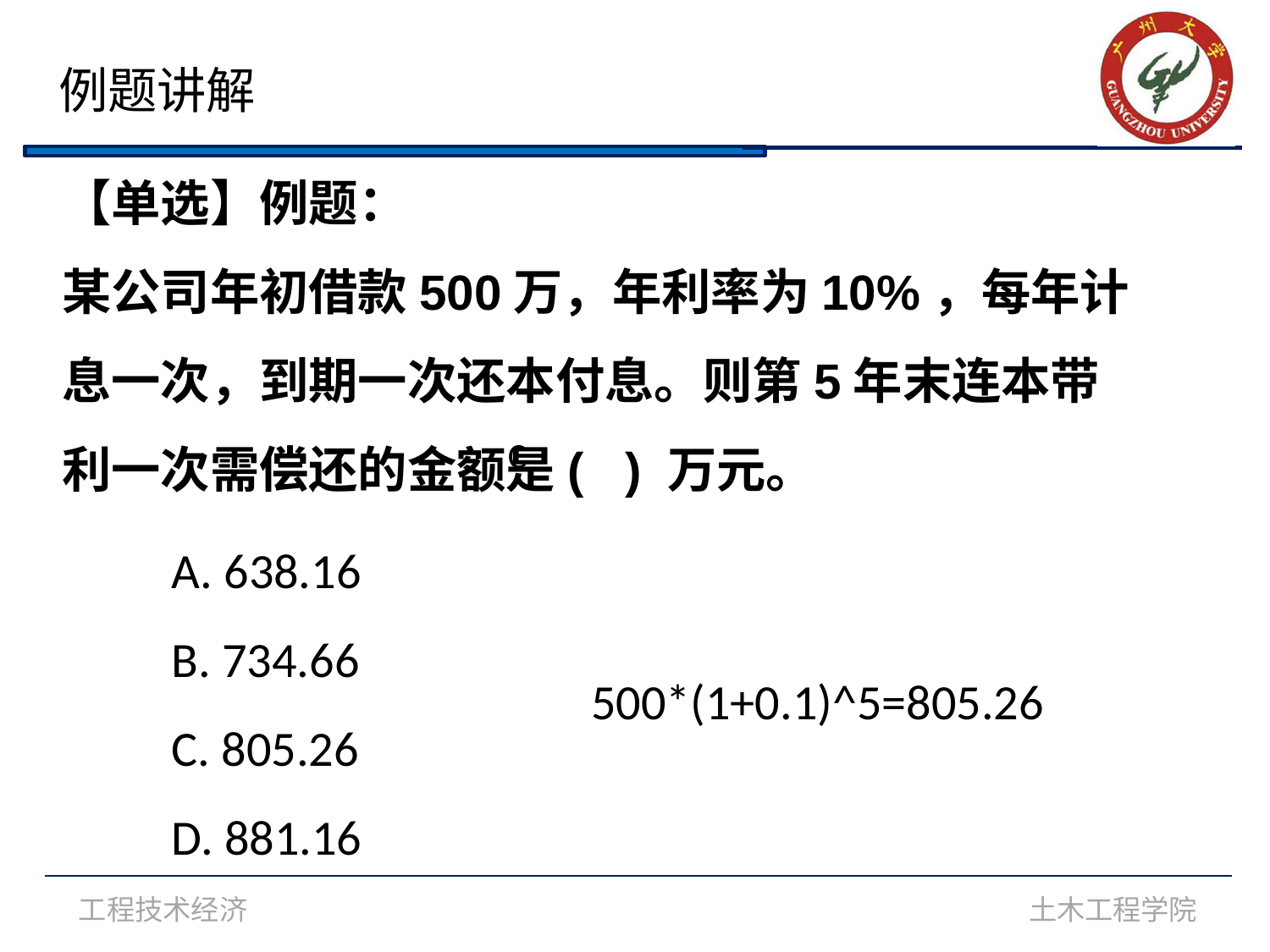

例题讲解
【单选】例题：
某公司年初借款500万，年利率为10%，每年计息一次，到期一次还本付息。则第5年末连本带利一次需偿还的金额是(   ) 万元。
C
A. 638.16
B. 734.66
C. 805.26
D. 881.16
500*(1+0.1)^5=805.26